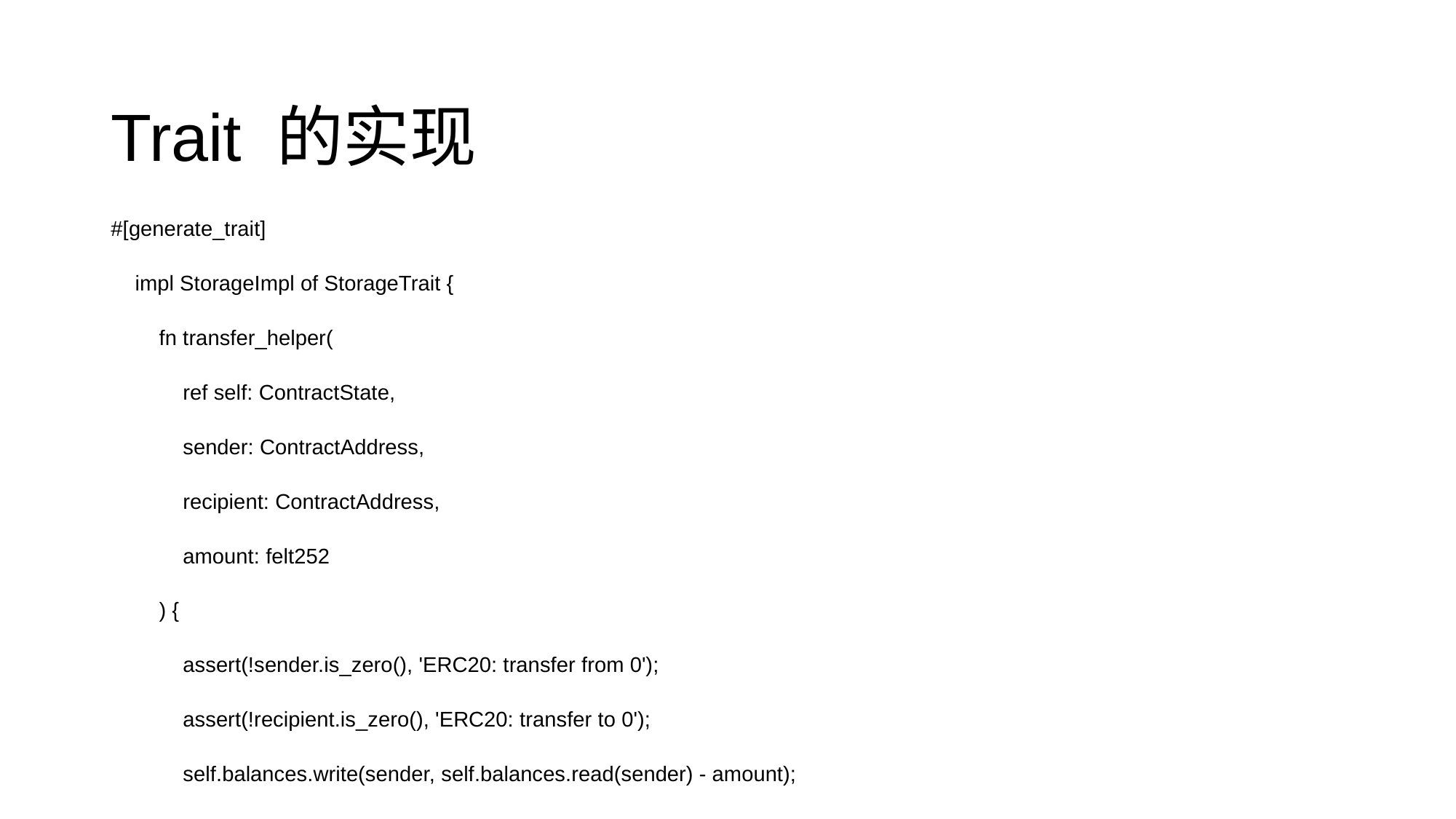

# Trait 的实现
#[generate_trait]
    impl StorageImpl of StorageTrait {
        fn transfer_helper(
            ref self: ContractState,
            sender: ContractAddress,
            recipient: ContractAddress,
            amount: felt252
        ) {
            assert(!sender.is_zero(), 'ERC20: transfer from 0');
            assert(!recipient.is_zero(), 'ERC20: transfer to 0');
            self.balances.write(sender, self.balances.read(sender) - amount);
            self.balances.write(recipient, self.balances.read(recipient) + amount);
            self.emit(Transfer { from: sender, to: recipient, value: amount });
        }
如上，使用Trait 实现，进行了方法类的实现和封装，代币转账实际为Balances 列表的增减。